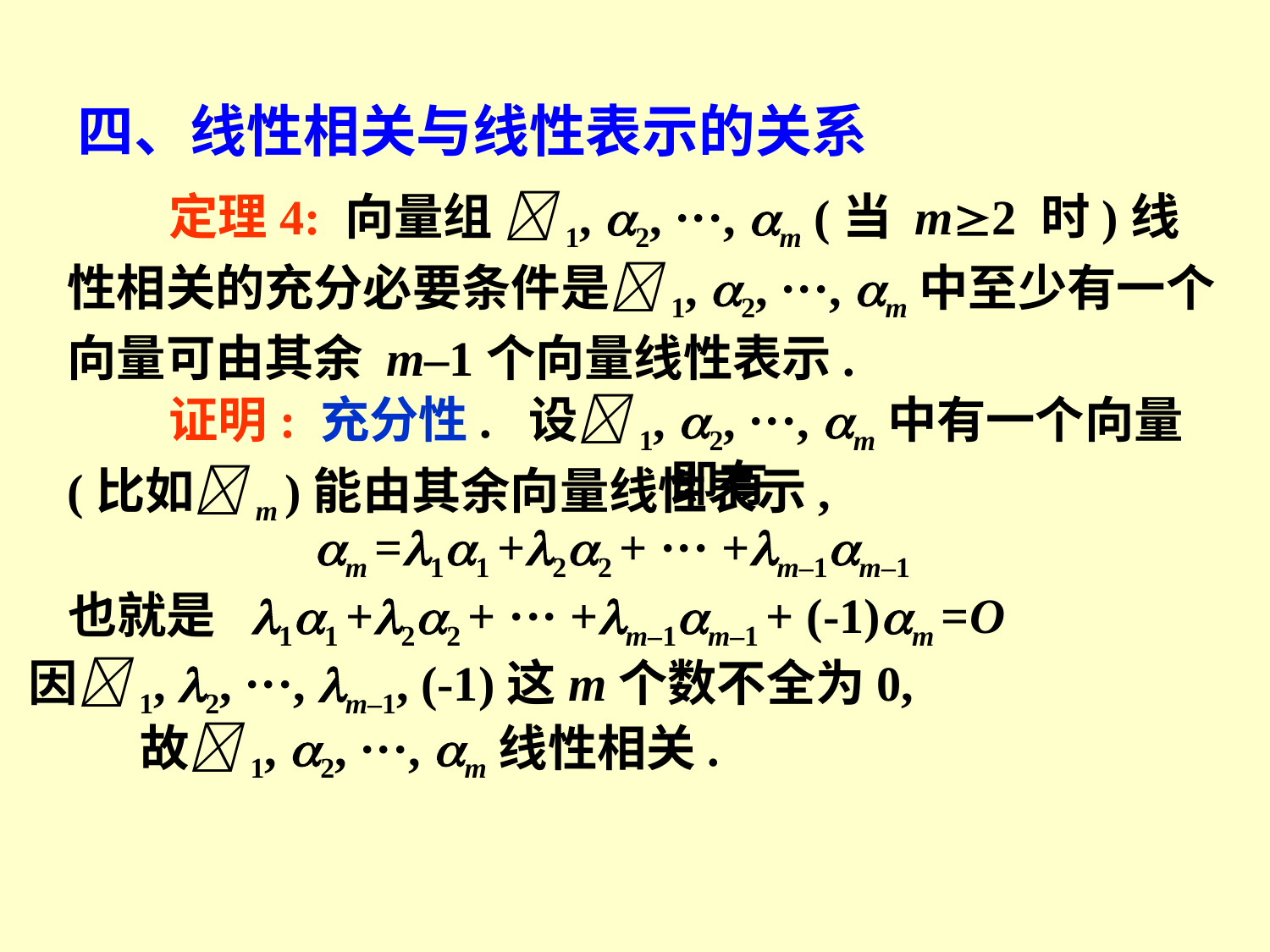

四、线性相关与线性表示的关系
        定理4: 向量组 α1, α2, ···, αm (当 m≥2 时)线性相关的充分必要条件是α1, α2, ···, αm中至少有一个向量可由其余 m–1个向量线性表示.
        证明: 充分性.  设α1, α2, ···, αm中有一个向量(比如αm )能由其余向量线性表示,
即有
αm =λ1α1 +λ2α2 + ··· +λm–1αm–1
也就是
λ1α1 +λ2α2 + ··· +λm–1αm–1 + (-1)αm =O
因λ1, λ2, ···, λm–1, (-1)这m个数不全为0,
故α1, α2, ···, αm线性相关.